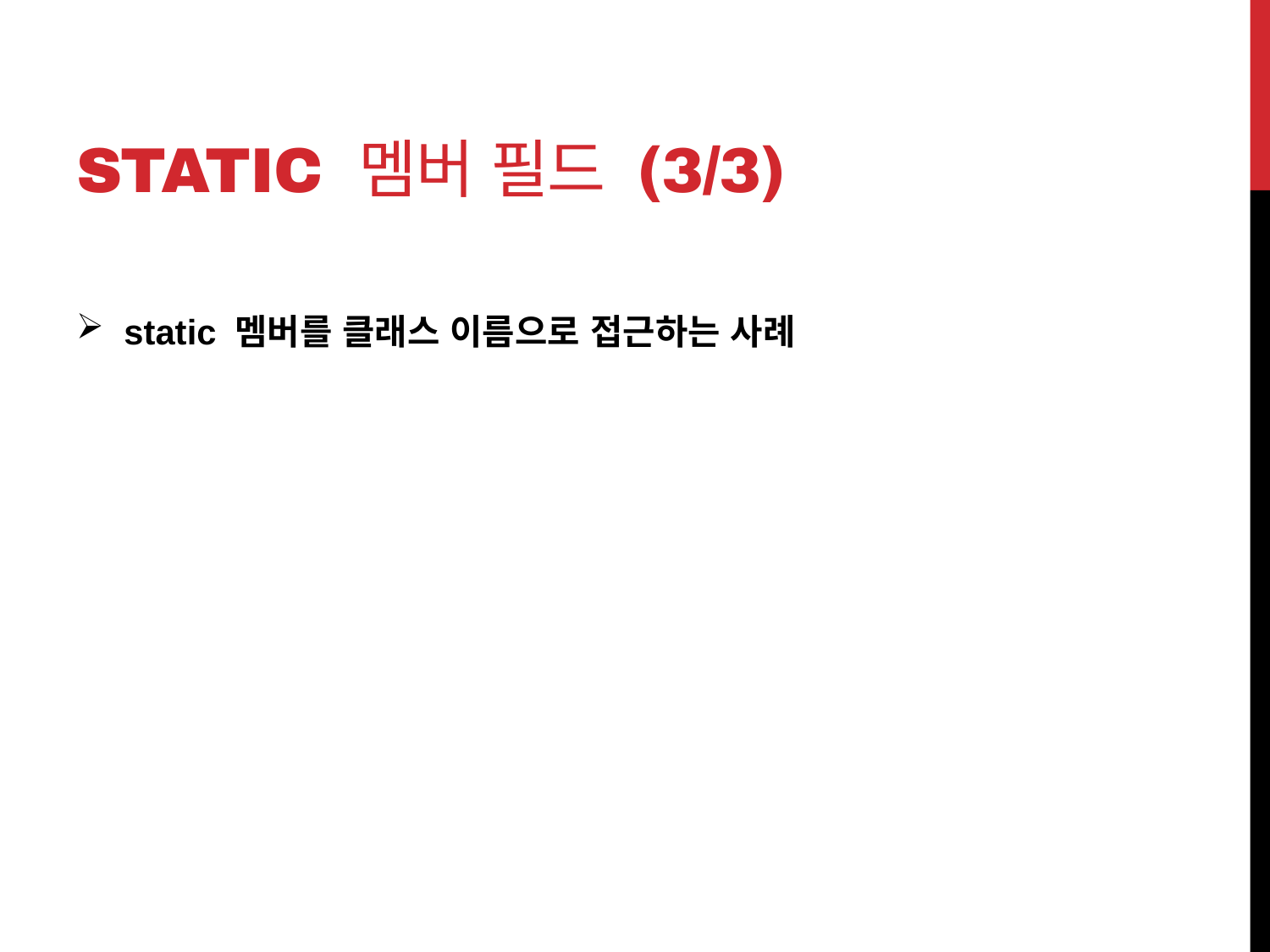

# static 멤버 필드 (3/3)

static 멤버를 클래스 이름으로 접근하는 사례